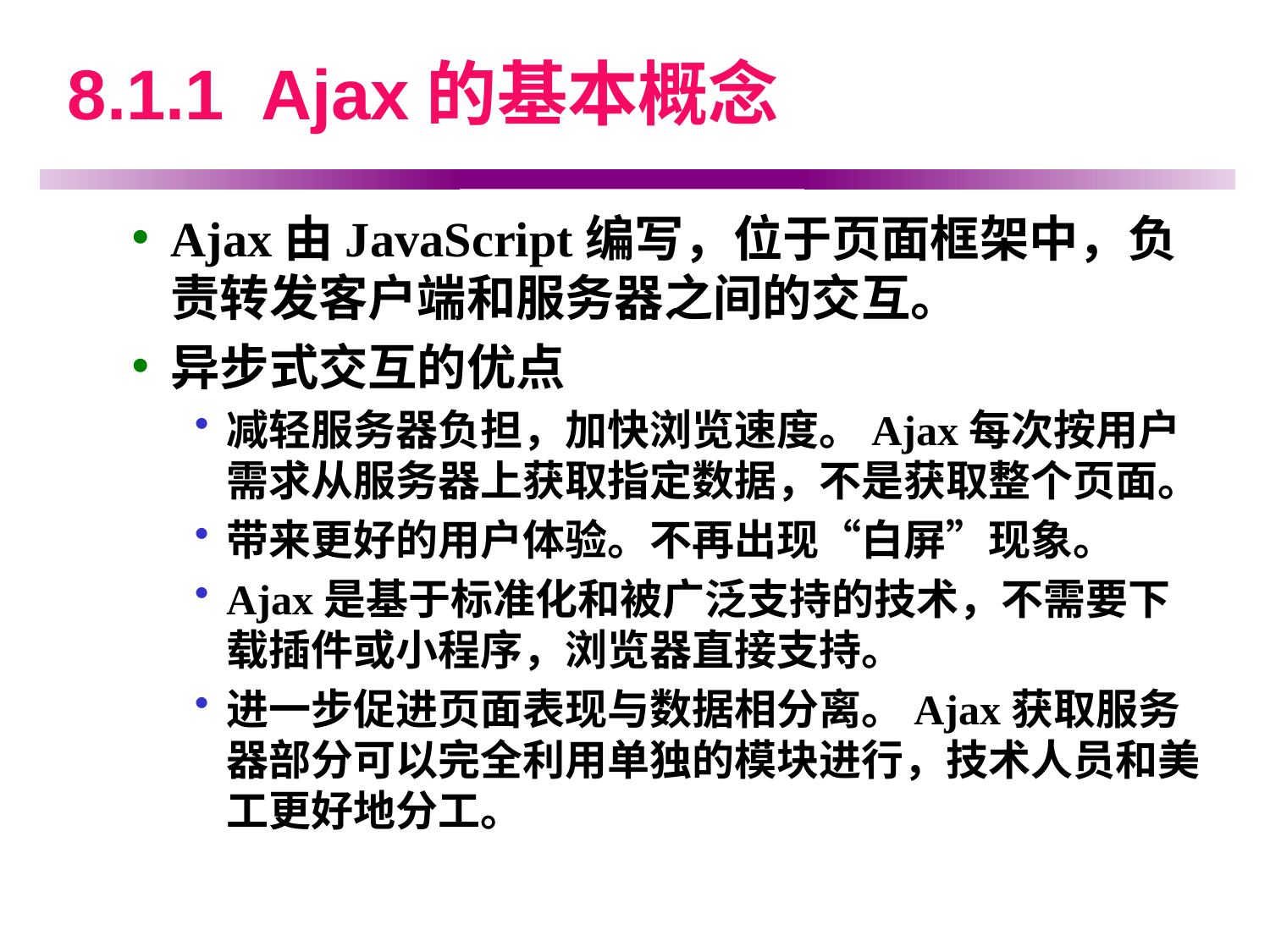

# 8.1.1  Ajax的基本概念
Ajax由JavaScript编写，位于页面框架中，负责转发客户端和服务器之间的交互。
异步式交互的优点
减轻服务器负担，加快浏览速度。Ajax每次按用户需求从服务器上获取指定数据，不是获取整个页面。
带来更好的用户体验。不再出现“白屏”现象。
Ajax是基于标准化和被广泛支持的技术，不需要下载插件或小程序，浏览器直接支持。
进一步促进页面表现与数据相分离。Ajax获取服务器部分可以完全利用单独的模块进行，技术人员和美工更好地分工。